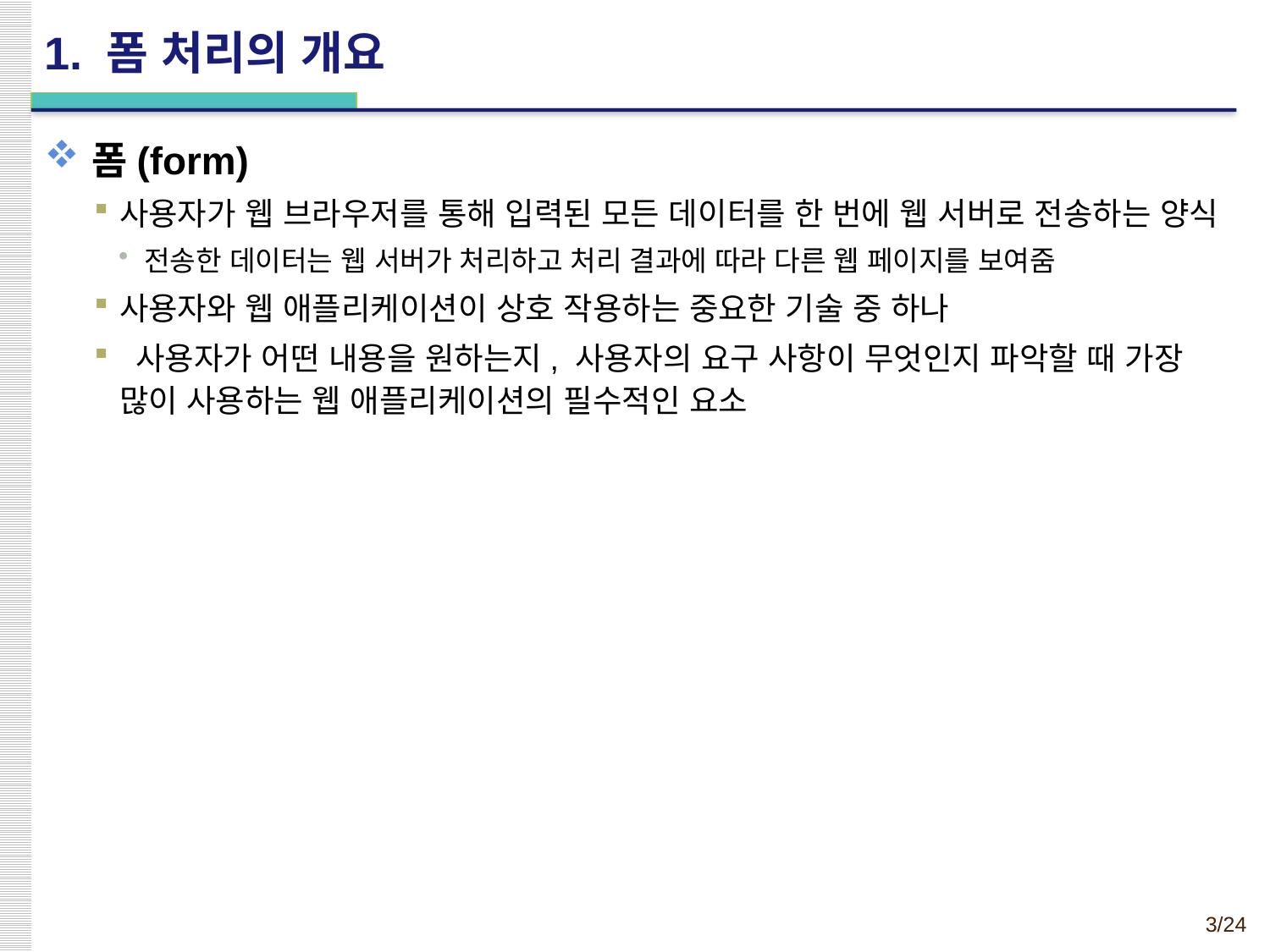

# 1. 폼 처리의 개요
폼(form)
사용자가 웹 브라우저를 통해 입력된 모든 데이터를 한 번에 웹 서버로 전송하는 양식
전송한 데이터는 웹 서버가 처리하고 처리 결과에 따라 다른 웹 페이지를 보여줌
사용자와 웹 애플리케이션이 상호 작용하는 중요한 기술 중 하나
 사용자가 어떤 내용을 원하는지, 사용자의 요구 사항이 무엇인지 파악할 때 가장 많이 사용하는 웹 애플리케이션의 필수적인 요소